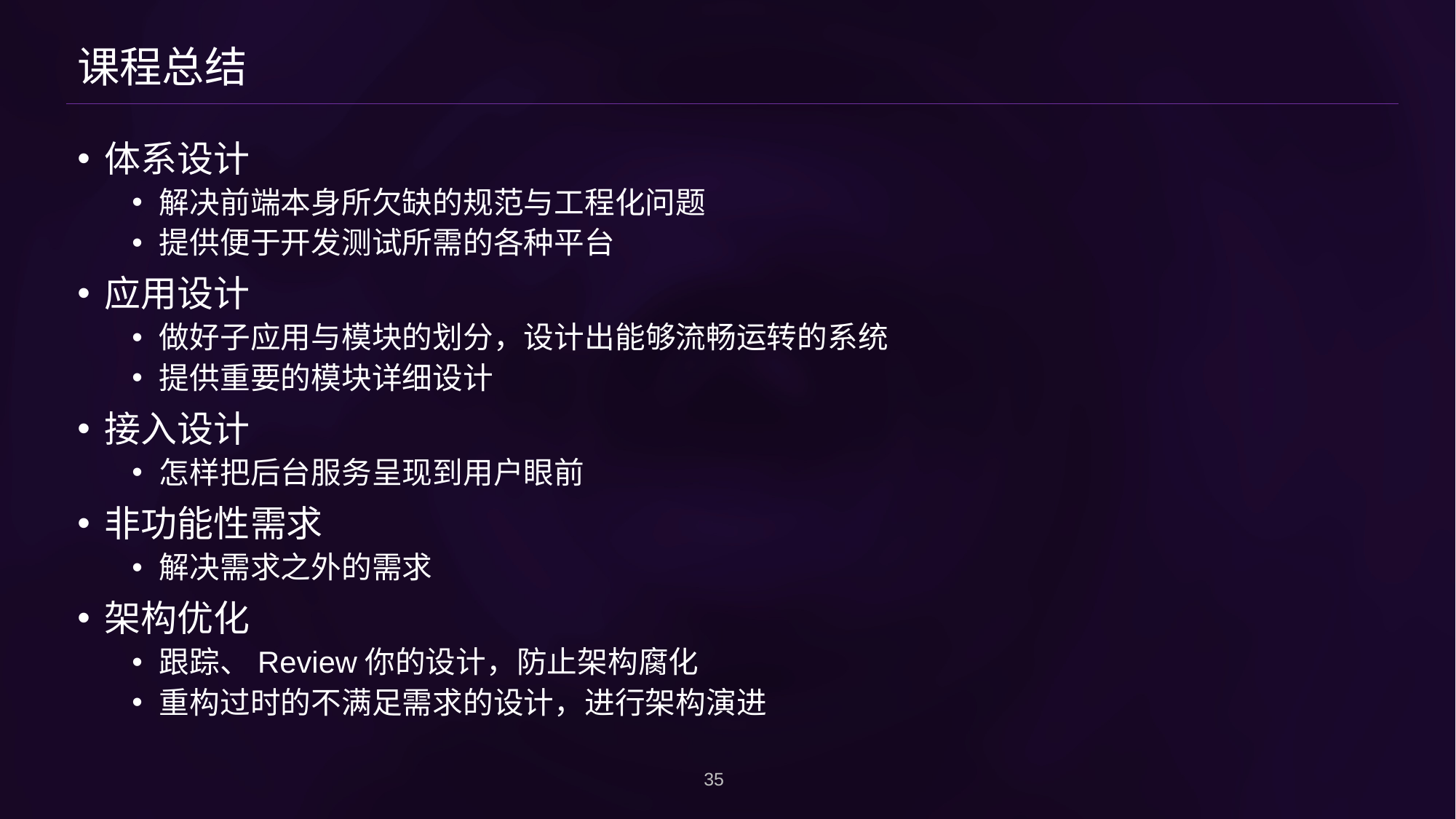

# 课程总结
体系设计
解决前端本身所欠缺的规范与工程化问题
提供便于开发测试所需的各种平台
应用设计
做好子应用与模块的划分，设计出能够流畅运转的系统
提供重要的模块详细设计
接入设计
怎样把后台服务呈现到用户眼前
非功能性需求
解决需求之外的需求
架构优化
跟踪、Review你的设计，防止架构腐化
重构过时的不满足需求的设计，进行架构演进
35